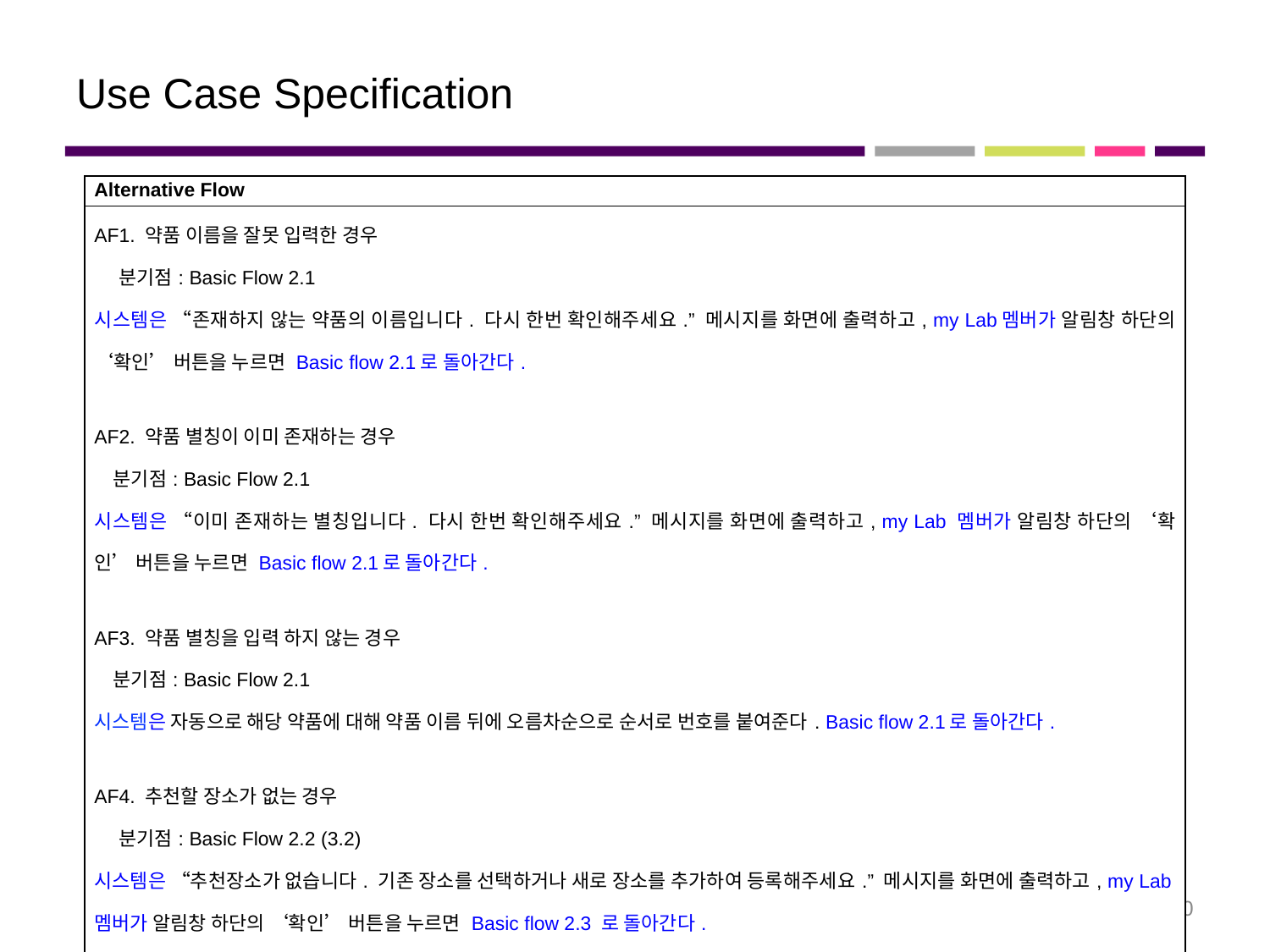

# Use Case Specification
| Alternative Flow |
| --- |
| AF1. 약품 이름을 잘못 입력한 경우 분기점: Basic Flow 2.1 시스템은 “존재하지 않는 약품의 이름입니다. 다시 한번 확인해주세요.” 메시지를 화면에 출력하고, my Lab멤버가 알림창 하단의 ‘확인’ 버튼을 누르면 Basic flow 2.1로 돌아간다. AF2. 약품 별칭이 이미 존재하는 경우 분기점: Basic Flow 2.1 시스템은 “이미 존재하는 별칭입니다. 다시 한번 확인해주세요.” 메시지를 화면에 출력하고, my Lab 멤버가 알림창 하단의 ‘확인’ 버튼을 누르면 Basic flow 2.1로 돌아간다. AF3. 약품 별칭을 입력 하지 않는 경우 분기점: Basic Flow 2.1 시스템은 자동으로 해당 약품에 대해 약품 이름 뒤에 오름차순으로 순서로 번호를 붙여준다. Basic flow 2.1로 돌아간다. AF4. 추천할 장소가 없는 경우 분기점: Basic Flow 2.2 (3.2) 시스템은 “추천장소가 없습니다. 기존 장소를 선택하거나 새로 장소를 추가하여 등록해주세요.” 메시지를 화면에 출력하고, my Lab멤버가 알림창 하단의 ‘확인’ 버튼을 누르면 Basic flow 2.3 로 돌아간다. |
10